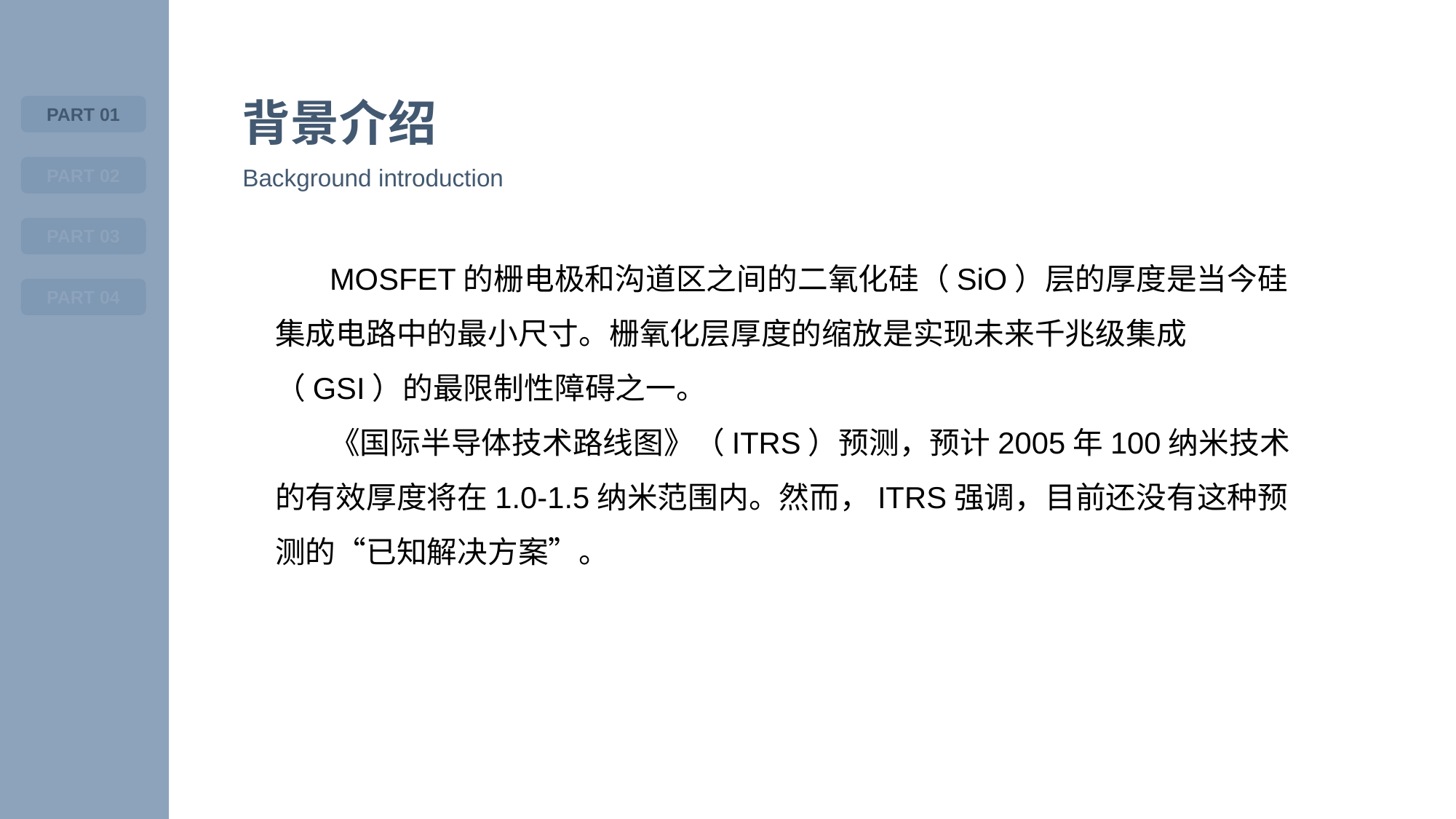

背景介绍

PART 01

Background introduction
PART 02

PART 03
MOSFET的栅电极和沟道区之间的二氧化硅（SiO）层的厚度是当今硅集成电路中的最小尺寸。栅氧化层厚度的缩放是实现未来千兆级集成（GSI）的最限制性障碍之一。
《国际半导体技术路线图》（ITRS）预测，预计2005年100纳米技术的有效厚度将在1.0-1.5纳米范围内。然而，ITRS强调，目前还没有这种预测的“已知解决方案”。

PART 04